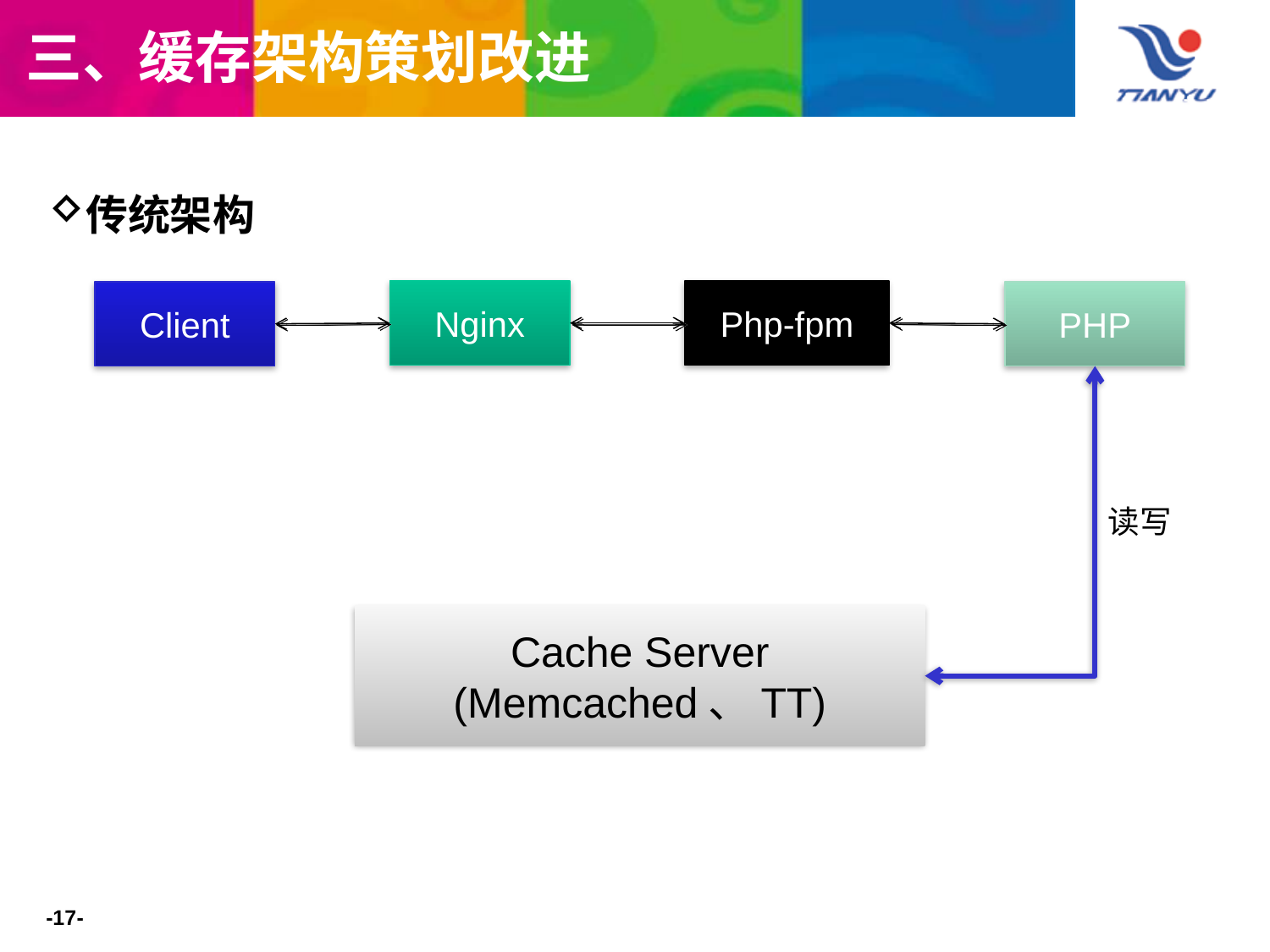

# 三、缓存架构策划改进
传统架构
Nginx
Php-fpm
Client
PHP
读写
Cache Server
(Memcached、TT)